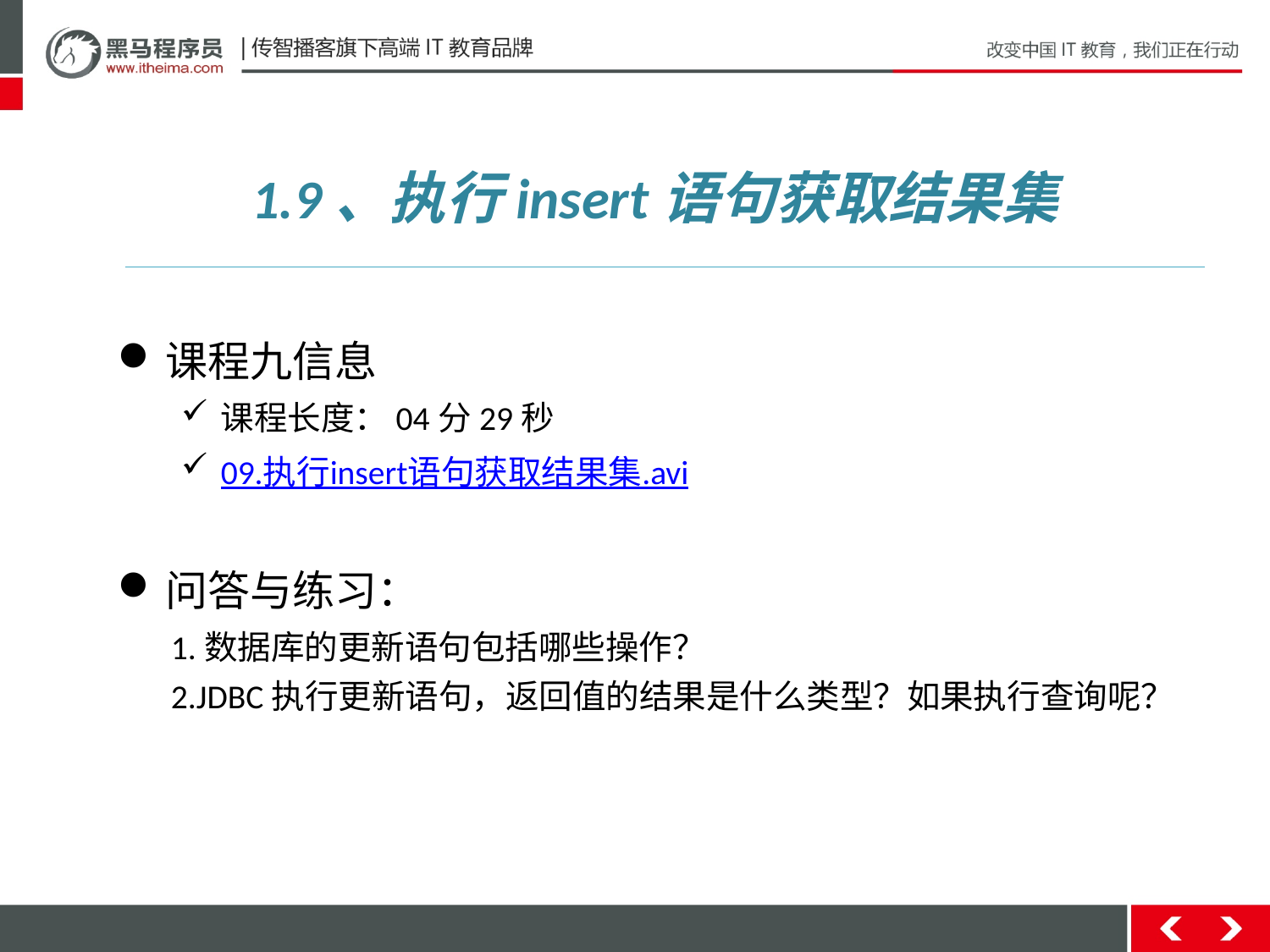

1.9、执行insert语句获取结果集

课程九信息
课程长度：04分29秒
09.执行insert语句获取结果集.avi

问答与练习：
       1.数据库的更新语句包括哪些操作？
       2.JDBC执行更新语句，返回值的结果是什么类型？如果执行查询呢？